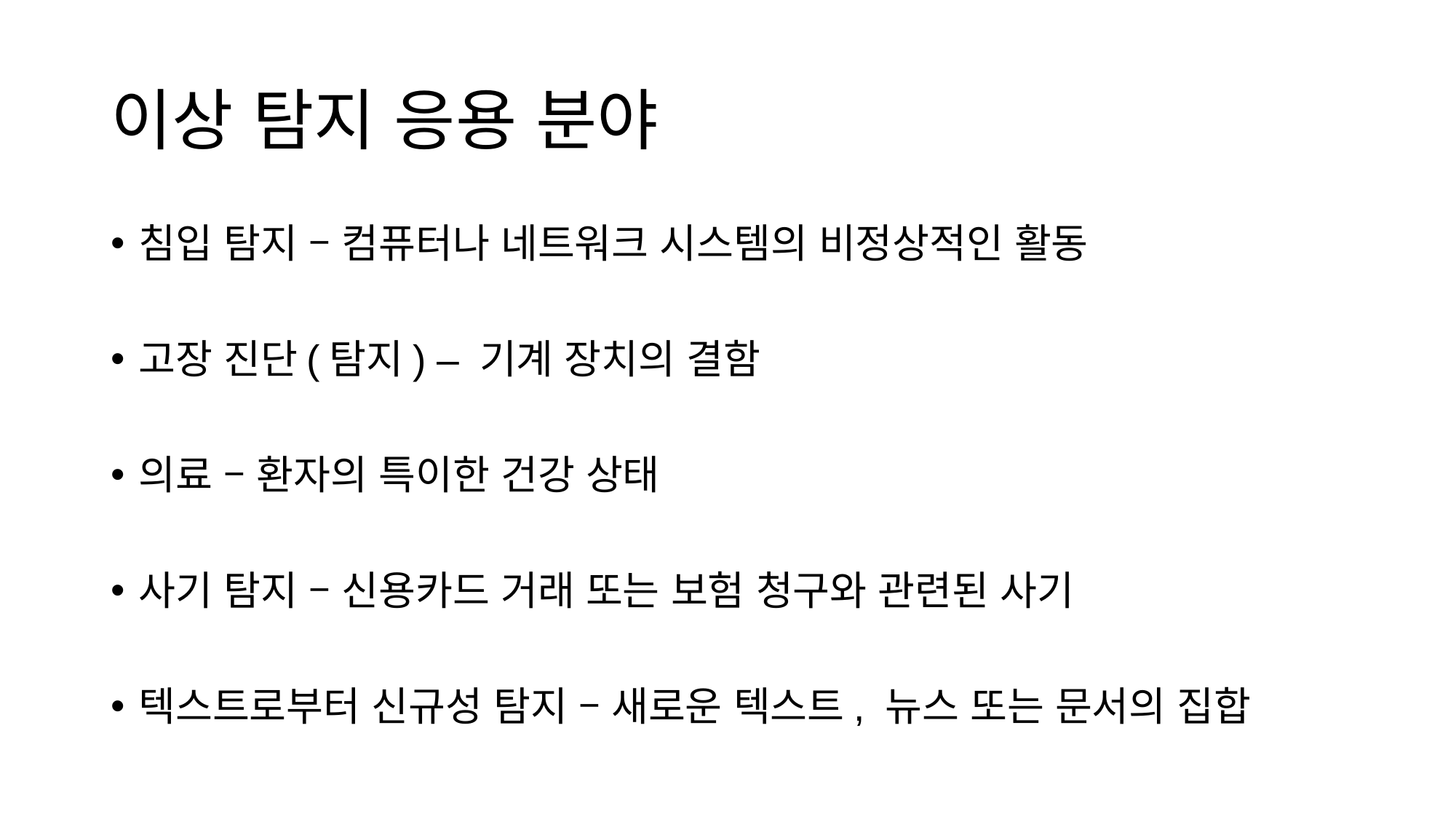

# 이상 탐지 응용 분야
침입 탐지 – 컴퓨터나 네트워크 시스템의 비정상적인 활동

고장 진단(탐지) – 기계 장치의 결함

의료 – 환자의 특이한 건강 상태

사기 탐지 – 신용카드 거래 또는 보험 청구와 관련된 사기

텍스트로부터 신규성 탐지 – 새로운 텍스트, 뉴스 또는 문서의 집합